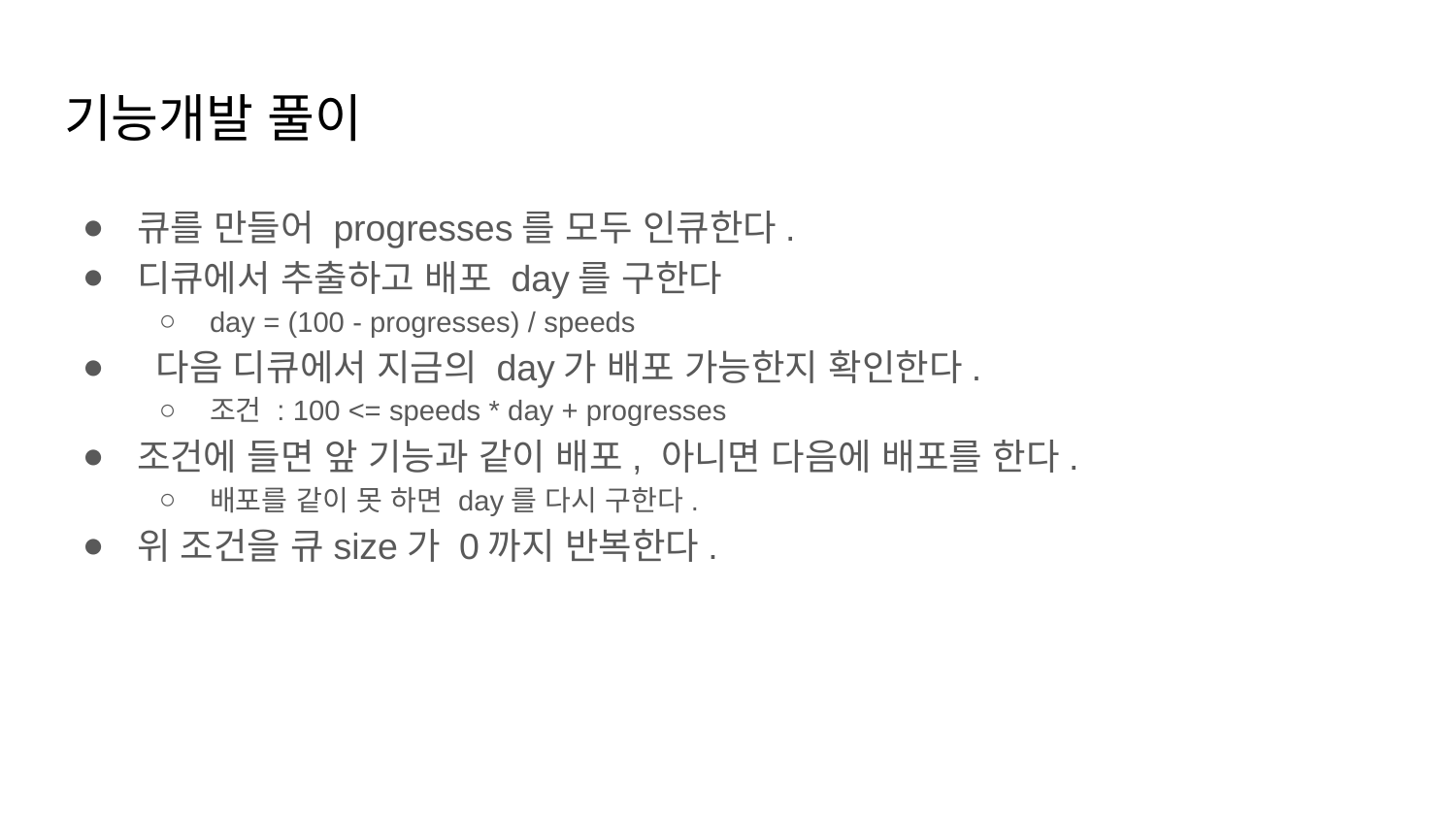

# 기능개발 풀이
큐를 만들어 progresses를 모두 인큐한다.
디큐에서 추출하고 배포 day를 구한다
day = (100 - progresses) / speeds
 다음 디큐에서 지금의 day가 배포 가능한지 확인한다.
조건 : 100 <= speeds * day + progresses
조건에 들면 앞 기능과 같이 배포, 아니면 다음에 배포를 한다.
배포를 같이 못 하면 day를 다시 구한다.
위 조건을 큐size가 0까지 반복한다.